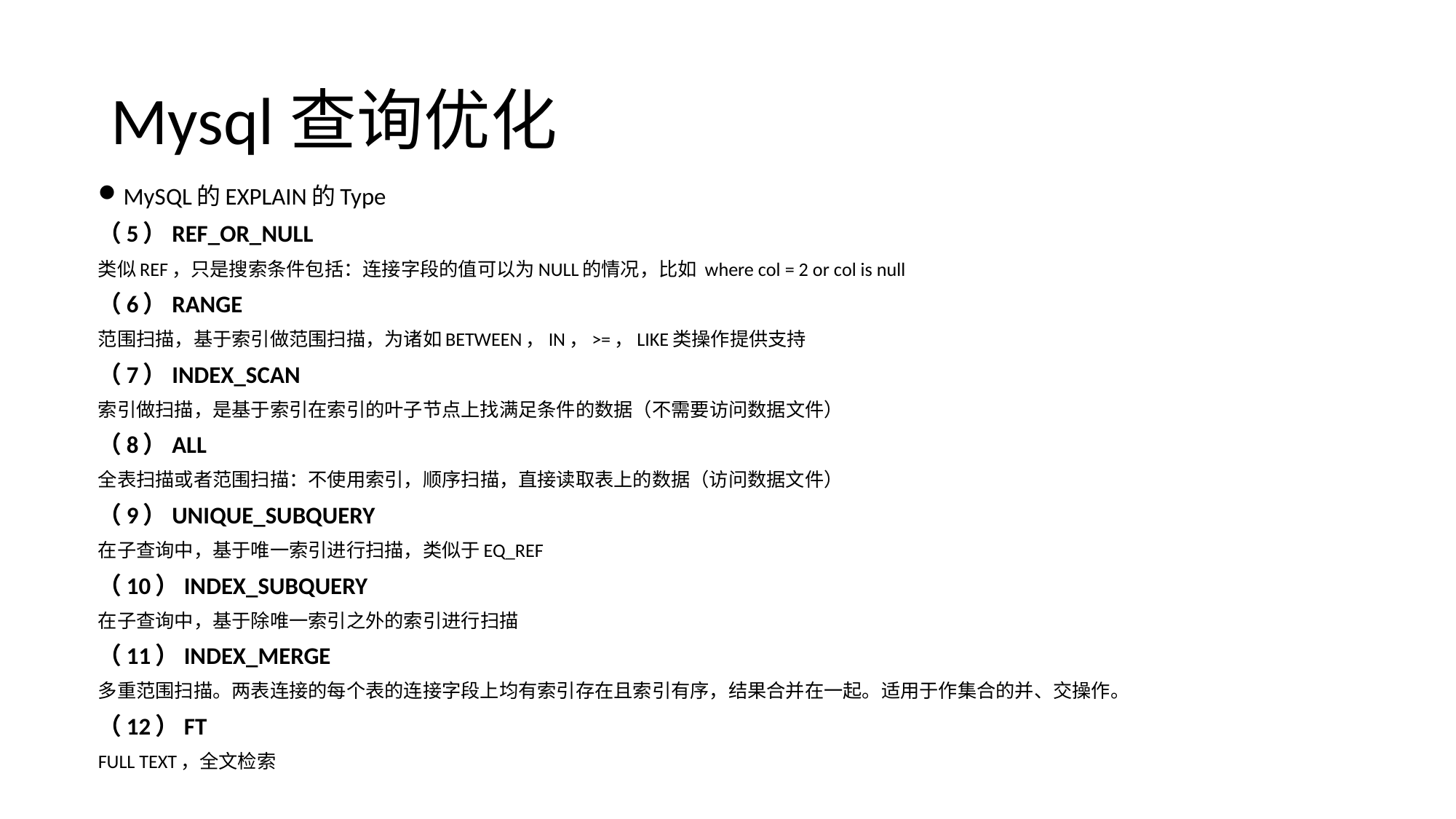

# Mysql查询优化
MySQL的EXPLAIN的Type
（5）REF_OR_NULL
类似REF，只是搜索条件包括：连接字段的值可以为NULL的情况，比如 where col = 2 or col is null
（6）RANGE
范围扫描，基于索引做范围扫描，为诸如BETWEEN，IN，>=，LIKE类操作提供支持
（7）INDEX_SCAN
索引做扫描，是基于索引在索引的叶子节点上找满足条件的数据（不需要访问数据文件）
（8）ALL
全表扫描或者范围扫描：不使用索引，顺序扫描，直接读取表上的数据（访问数据文件）
（9）UNIQUE_SUBQUERY
在子查询中，基于唯一索引进行扫描，类似于EQ_REF
（10）INDEX_SUBQUERY
在子查询中，基于除唯一索引之外的索引进行扫描
（11）INDEX_MERGE
多重范围扫描。两表连接的每个表的连接字段上均有索引存在且索引有序，结果合并在一起。适用于作集合的并、交操作。
（12）FT
FULL TEXT，全文检索